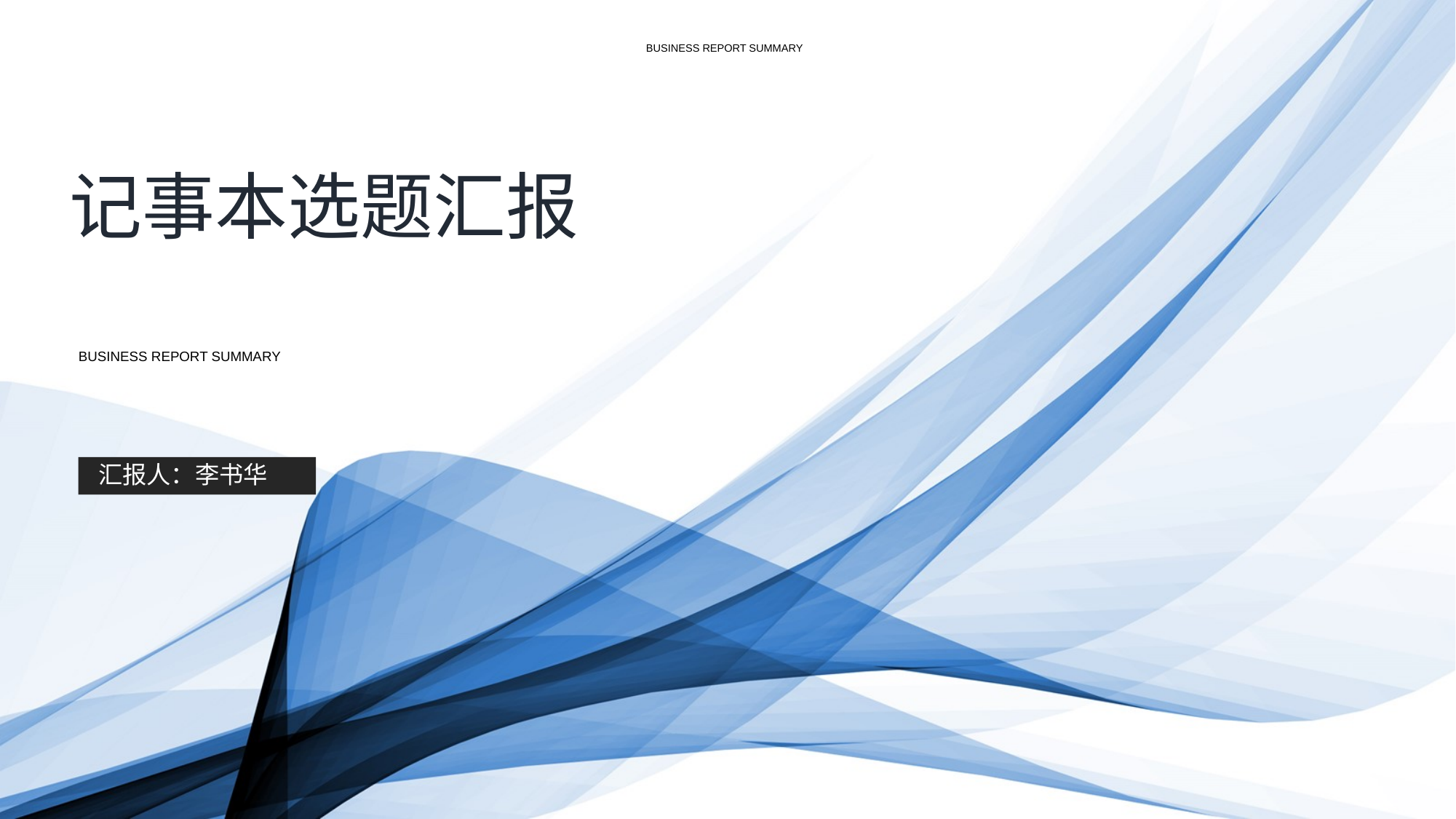

BUSINESS REPORT SUMMARY
记事本选题汇报
BUSINESS REPORT SUMMARY
汇报人：李书华